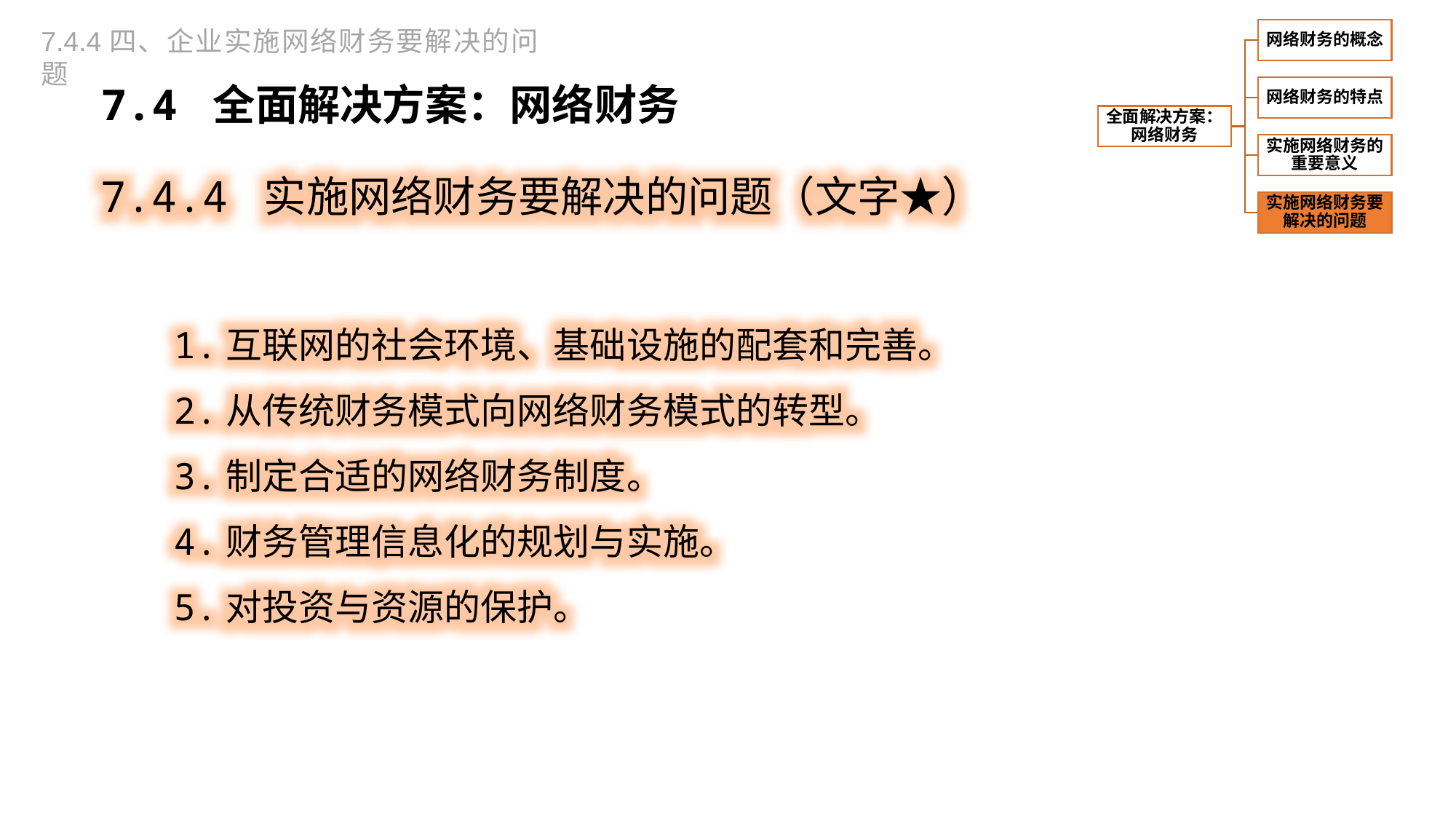

7.4.4四、企业实施网络财务要解决的问题
全面解决方案：网络财务
网络财务的概念
网络财务的特点
实施网络财务的重要意义
实施网络财务要解决的问题
7.4 全面解决方案：网络财务
7.4.4 实施网络财务要解决的问题（文字★）
1.互联网的社会环境、基础设施的配套和完善。
2.从传统财务模式向网络财务模式的转型。
3.制定合适的网络财务制度。
4.财务管理信息化的规划与实施。
5.对投资与资源的保护。